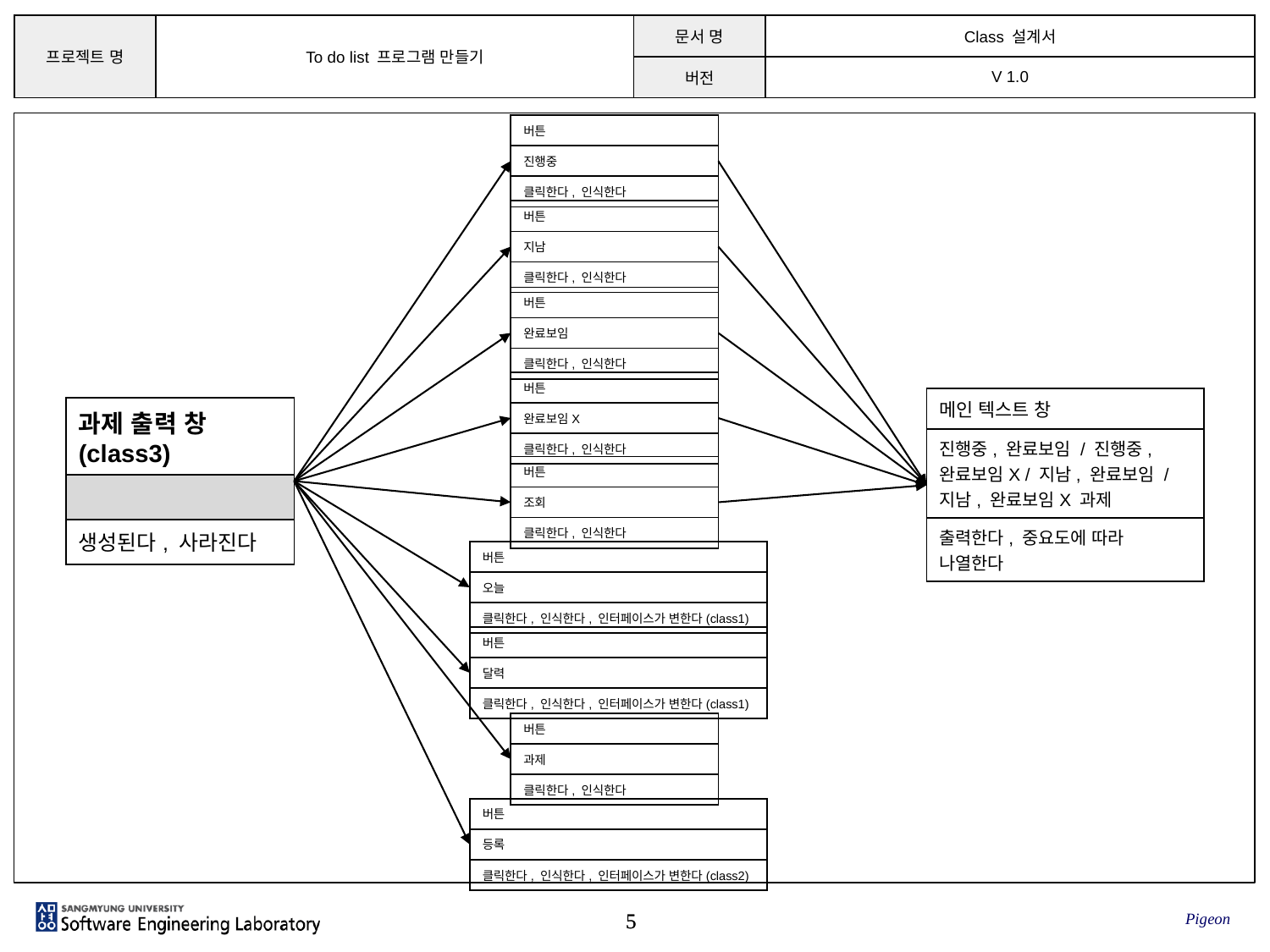

| 버튼 |
| --- |
| 진행중 |
| 클릭한다, 인식한다 |
| 버튼 |
| --- |
| 지남 |
| 클릭한다, 인식한다 |
| 버튼 |
| --- |
| 완료보임 |
| 클릭한다, 인식한다 |
| 버튼 |
| --- |
| 완료보임X |
| 클릭한다, 인식한다 |
| 메인 텍스트 창 |
| --- |
| 진행중, 완료보임 / 진행중, 완료보임X / 지남, 완료보임 / 지남, 완료보임X 과제 |
| 출력한다, 중요도에 따라 나열한다 |
| 과제 출력 창 (class3) |
| --- |
|  |
| 생성된다, 사라진다 |
| 버튼 |
| --- |
| 조회 |
| 클릭한다, 인식한다 |
| 버튼 |
| --- |
| 오늘 |
| 클릭한다, 인식한다, 인터페이스가 변한다(class1) |
| 버튼 |
| --- |
| 달력 |
| 클릭한다, 인식한다, 인터페이스가 변한다(class1) |
| 버튼 |
| --- |
| 과제 |
| 클릭한다, 인식한다 |
| 버튼 |
| --- |
| 등록 |
| 클릭한다, 인식한다, 인터페이스가 변한다(class2) |
Pigeon